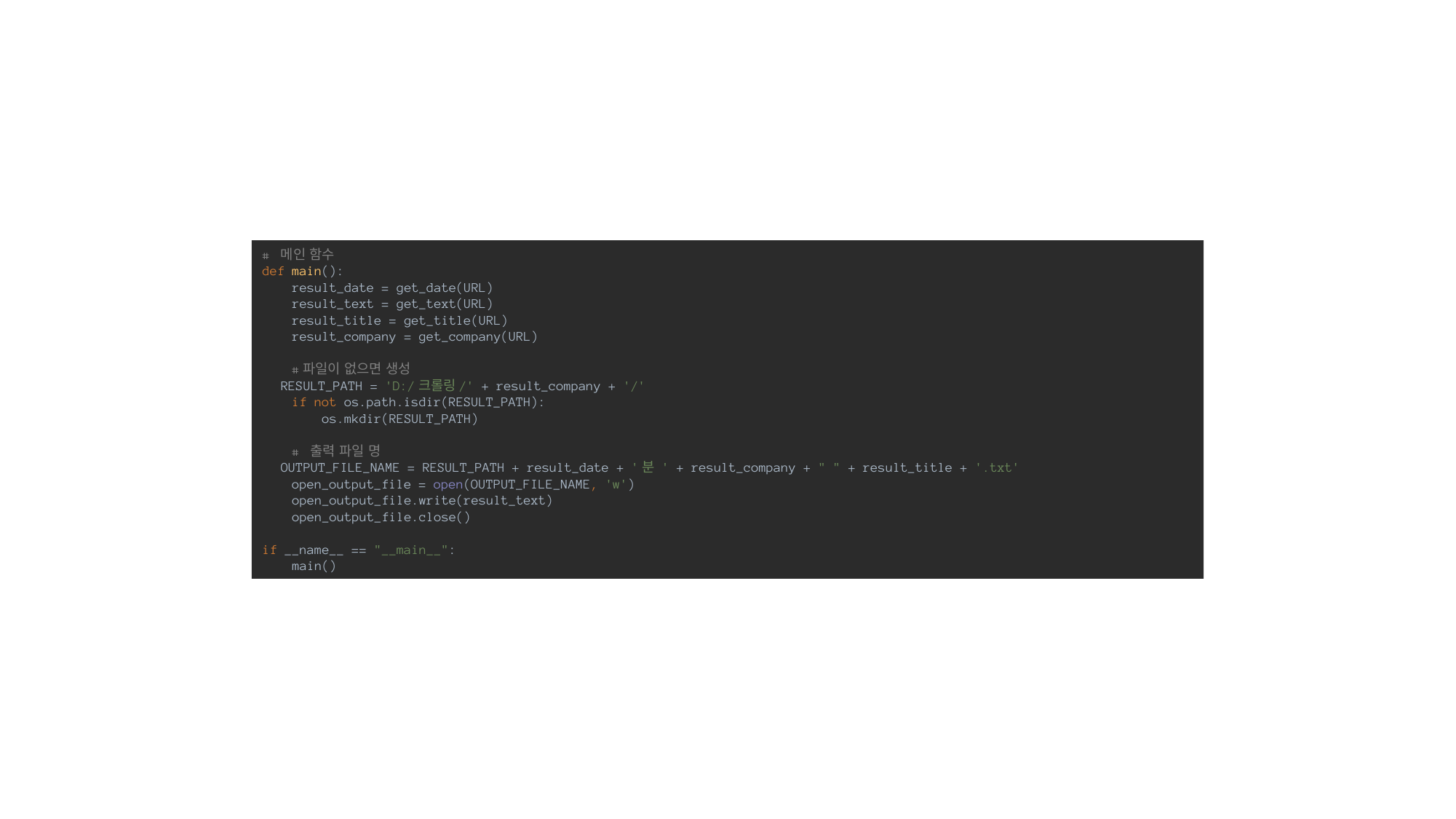

#
# 메인 함수 def main(): result_date = get_date(URL) result_text = get_text(URL) result_title = get_title(URL) result_company = get_company(URL) #파일이 없으면 생성 RESULT_PATH = 'D:/크롤링/' + result_company + '/' if not os.path.isdir(RESULT_PATH): os.mkdir(RESULT_PATH) # 출력 파일 명 OUTPUT_FILE_NAME = RESULT_PATH + result_date + '분 ' + result_company + " " + result_title + '.txt' open_output_file = open(OUTPUT_FILE_NAME, 'w') open_output_file.write(result_text) open_output_file.close() if __name__ == "__main__": main()